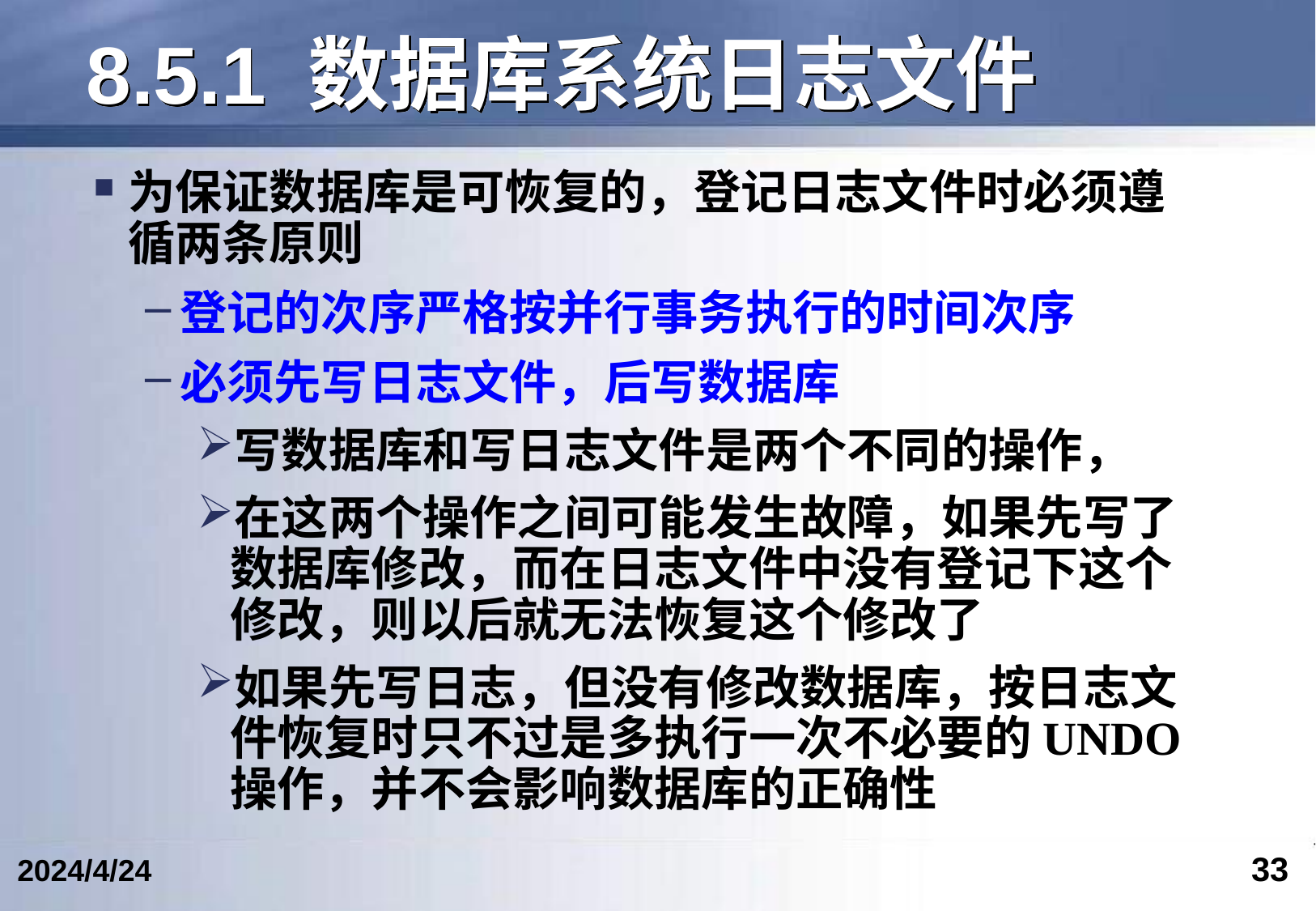

# 8.5.1 数据库系统日志文件
为保证数据库是可恢复的，登记日志文件时必须遵循两条原则
登记的次序严格按并行事务执行的时间次序
必须先写日志文件，后写数据库
写数据库和写日志文件是两个不同的操作，
在这两个操作之间可能发生故障，如果先写了数据库修改，而在日志文件中没有登记下这个修改，则以后就无法恢复这个修改了
如果先写日志，但没有修改数据库，按日志文件恢复时只不过是多执行一次不必要的UNDO操作，并不会影响数据库的正确性
33
2024/4/24